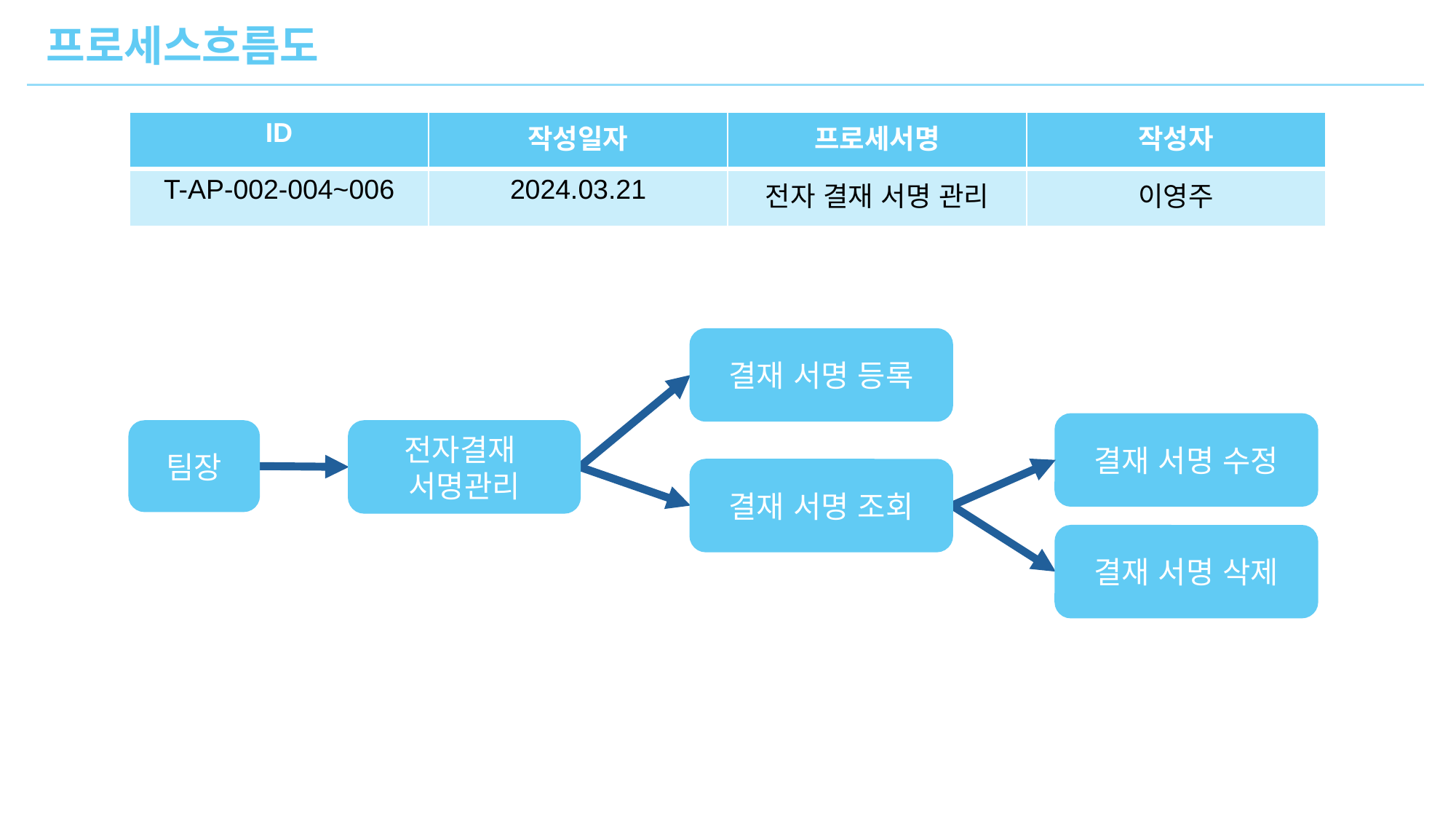

프로세스흐름도
| ID | 작성일자 | 프로세서명 | 작성자 |
| --- | --- | --- | --- |
| T-AP-002-004~006 | 2024.03.21 | 전자 결재 서명 관리 | 이영주 |
결재 서명 등록
결재 서명 수정
팀장
전자결재
서명관리
결재 서명 조회
결재 서명 삭제